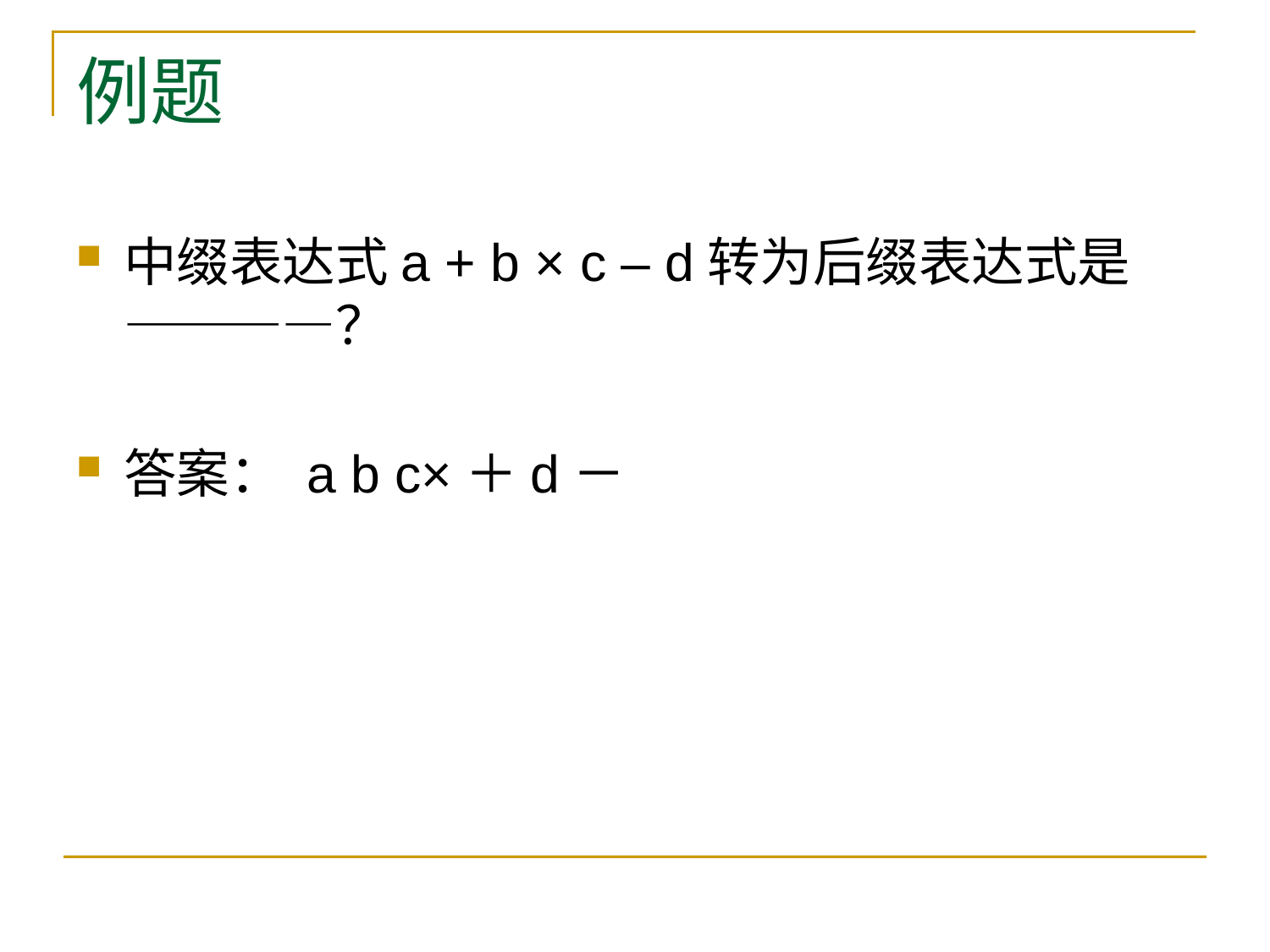

# 例题
中缀表达式a + b × c – d转为后缀表达式是————？

答案： a b c×＋d－